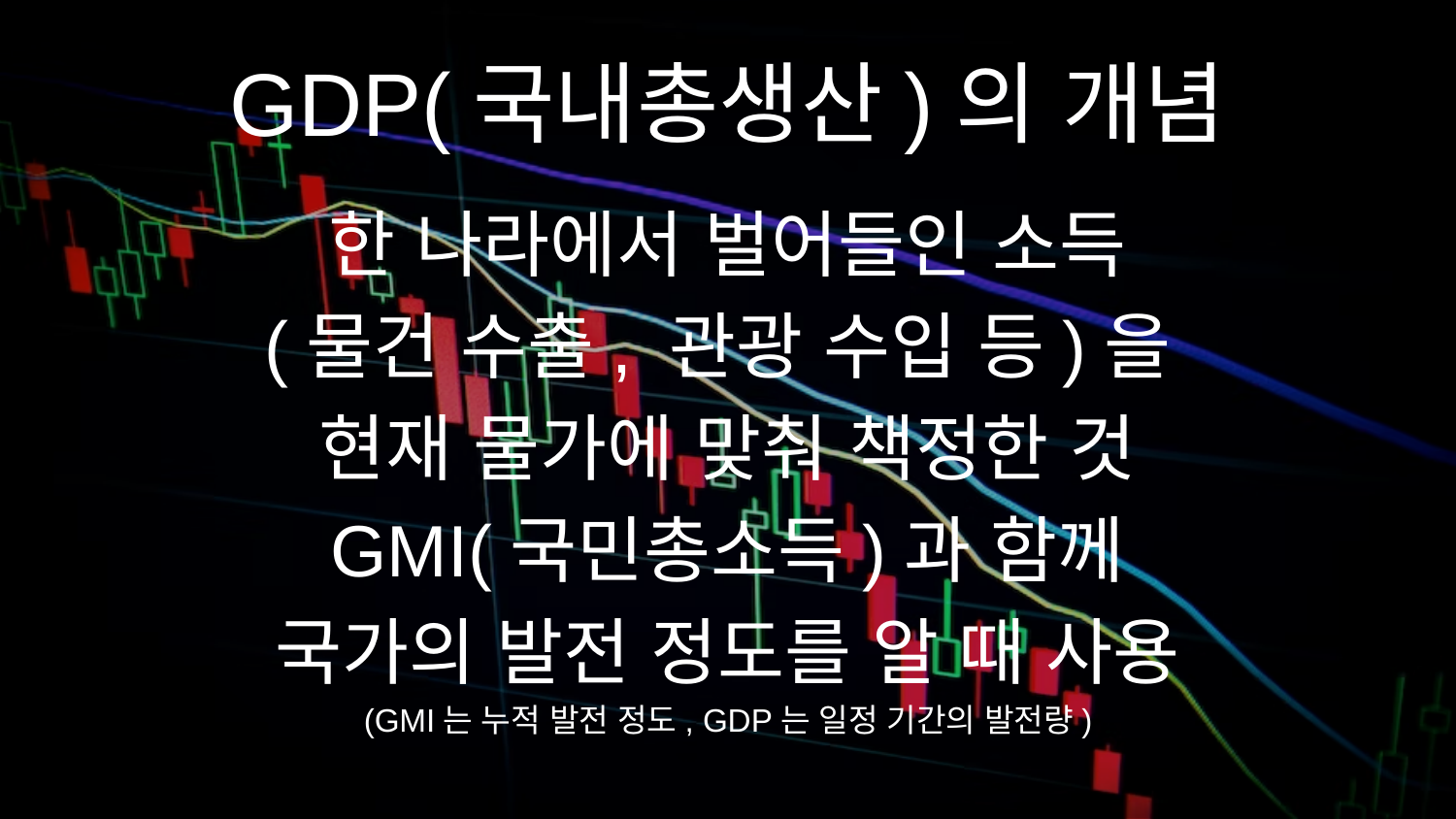

# GDP(국내총생산)의 개념
한 나라에서 벌어들인 소득
(물건 수출, 관광 수입 등)을
현재 물가에 맞춰 책정한 것
GMI(국민총소득)과 함께
국가의 발전 정도를 알 때 사용
(GMI는 누적 발전 정도, GDP는 일정 기간의 발전량)